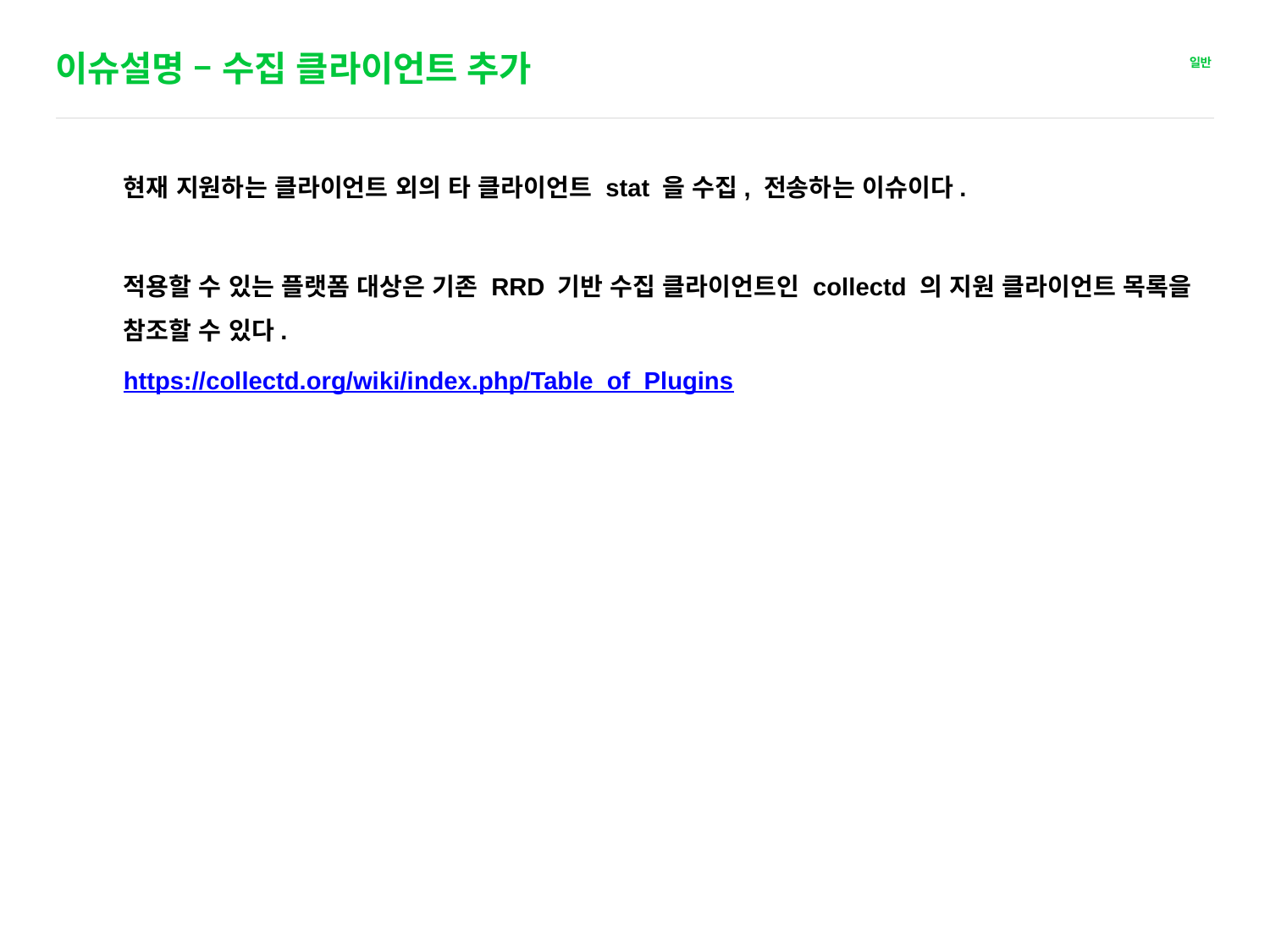

# 이슈설명 – 수집 클라이언트 추가
현재 지원하는 클라이언트 외의 타 클라이언트 stat 을 수집, 전송하는 이슈이다.

적용할 수 있는 플랫폼 대상은 기존 RRD 기반 수집 클라이언트인 collectd 의 지원 클라이언트 목록을 참조할 수 있다.
https://collectd.org/wiki/index.php/Table_of_Plugins